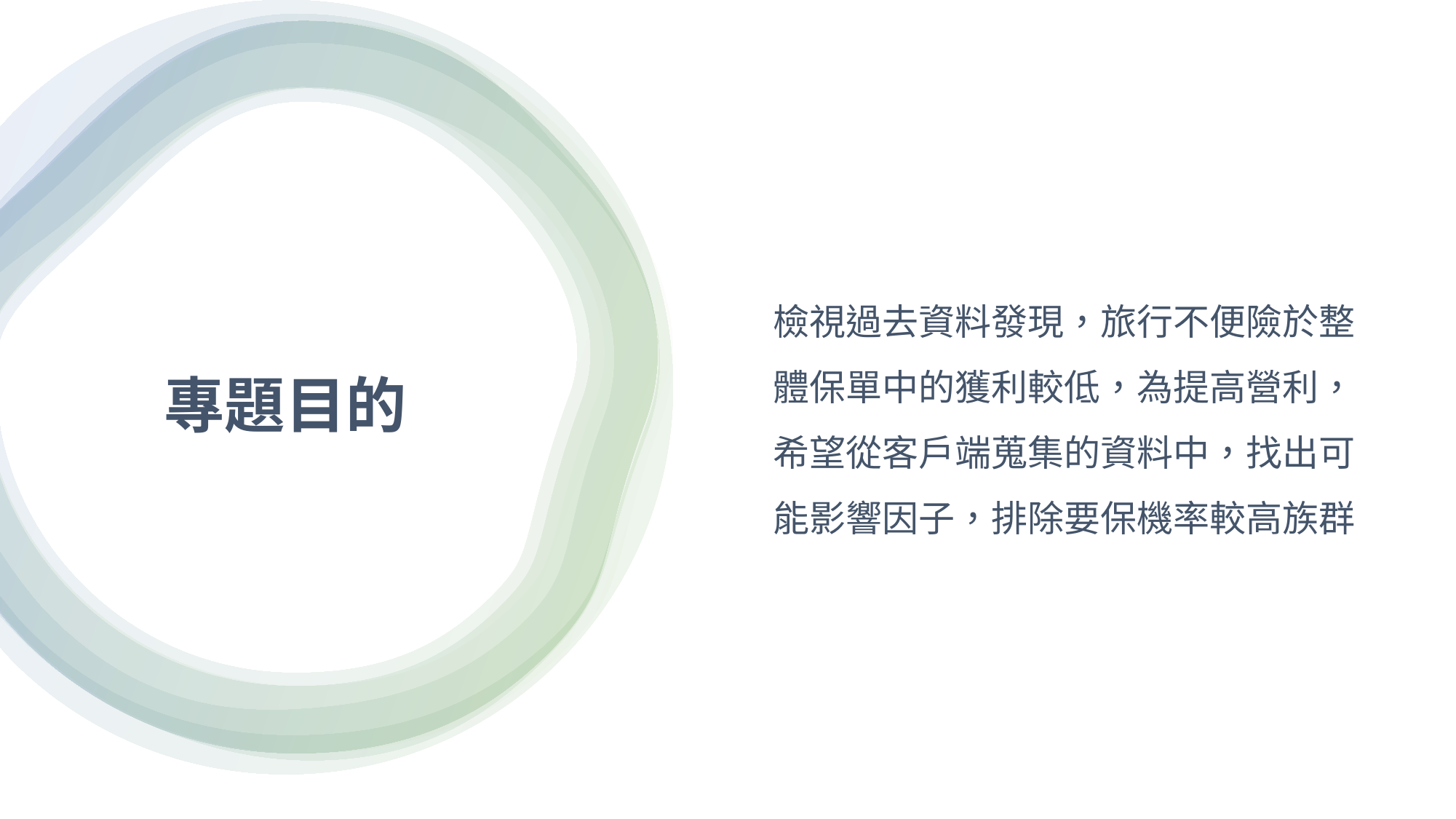

檢視過去資料發現，旅行不便險於整體保單中的獲利較低，為提高營利，希望從客戶端蒐集的資料中，找出可能影響因子，排除要保機率較高族群
# 專題目的